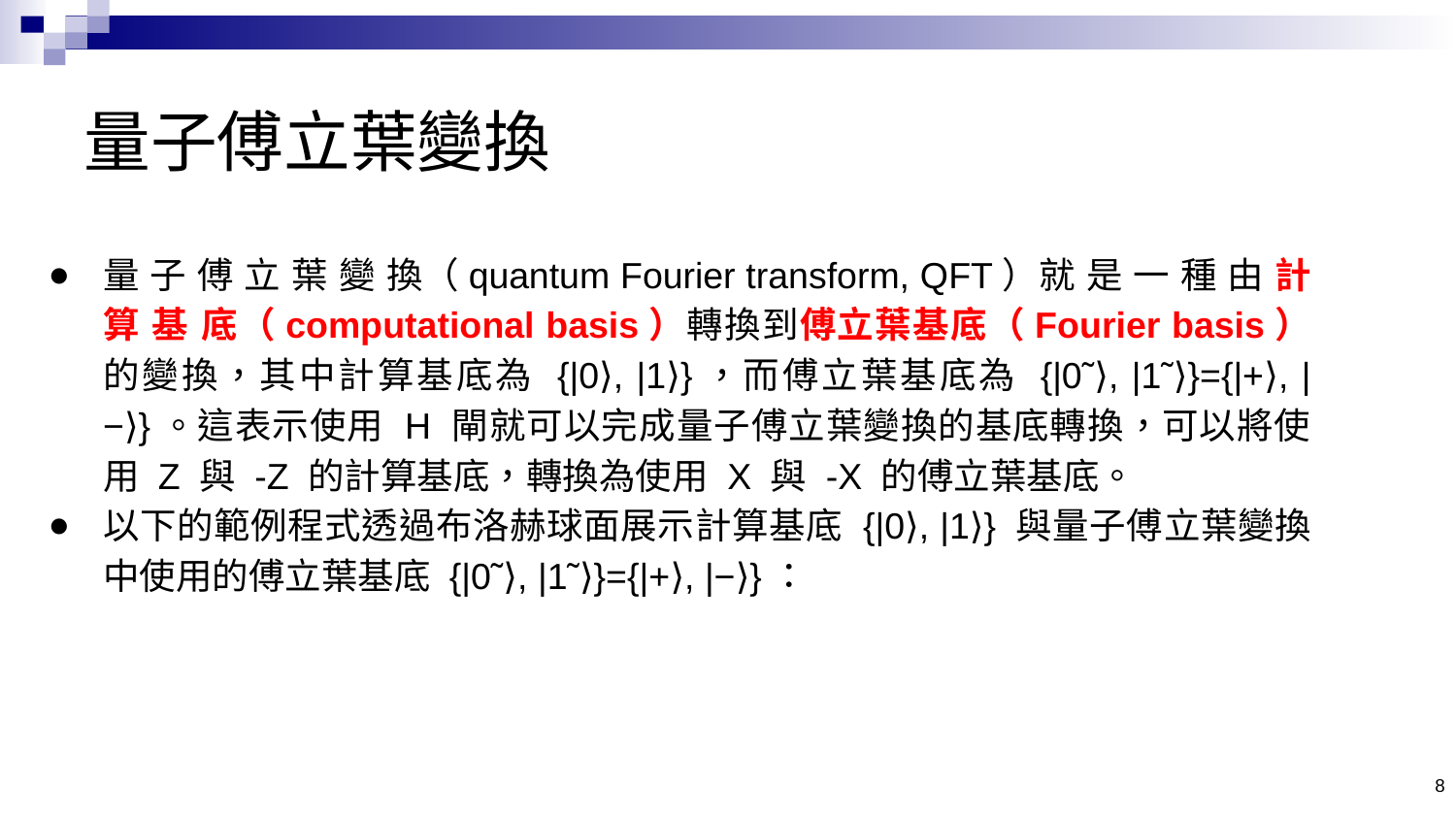

# 量子傅立葉變換
量 子 傅 立 葉 變 換（quantum Fourier transform, QFT）就 是 一 種 由 計 算 基 底（computational basis）轉換到傅立葉基底（Fourier basis）的變換，其中計算基底為 {|0⟩, |1⟩}，而傅立葉基底為 {|0˜⟩, |1˜⟩}={|+⟩, |−⟩}。這表示使用 H 閘就可以完成量子傅立葉變換的基底轉換，可以將使用 Z 與 -Z 的計算基底，轉換為使用 X 與 -X 的傅立葉基底。
以下的範例程式透過布洛赫球面展示計算基底 {|0⟩, |1⟩} 與量子傅立葉變換中使用的傅立葉基底 {|0˜⟩, |1˜⟩}={|+⟩, |−⟩}：

8